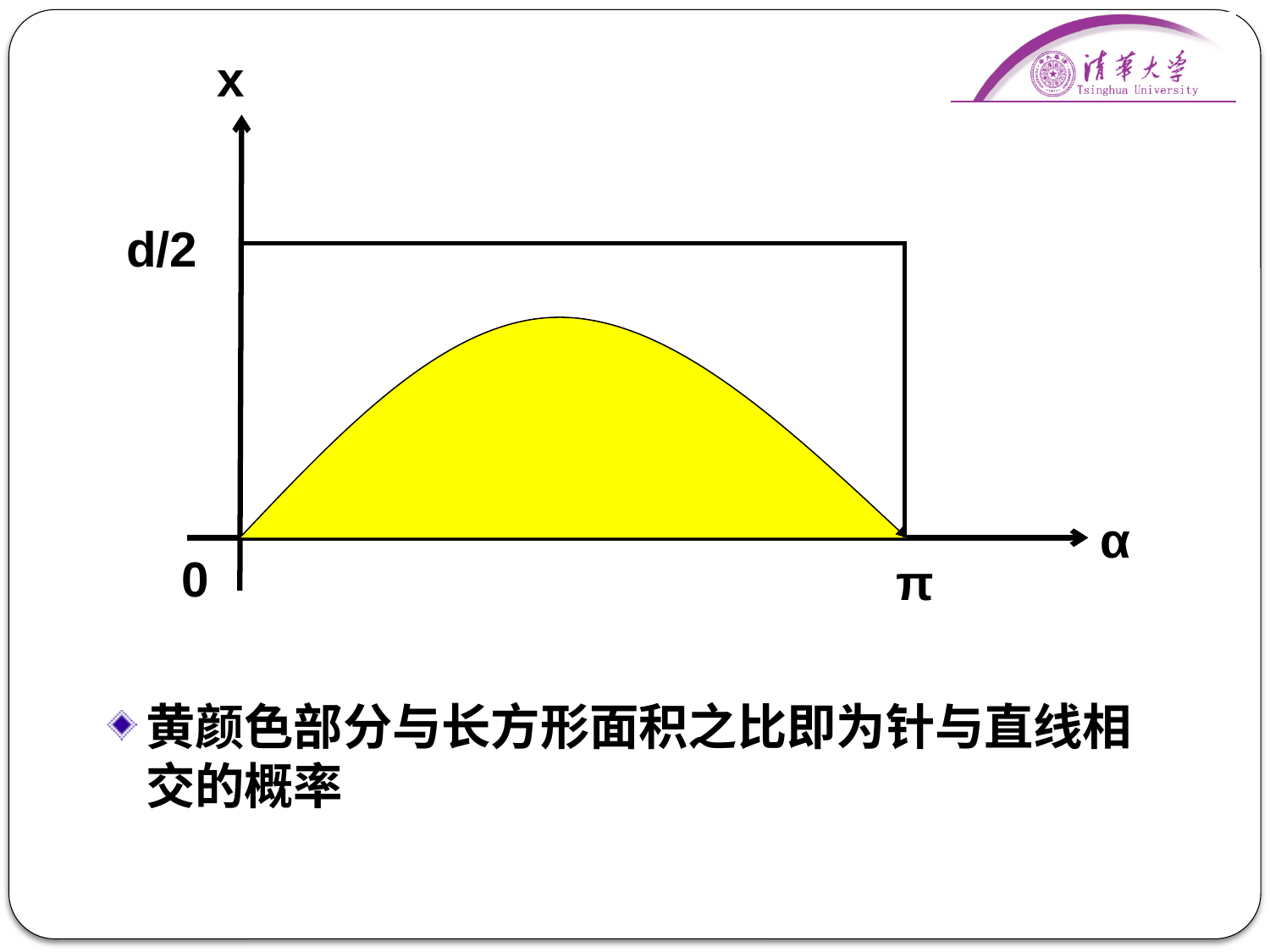

x
d/2

α
0
π
黄颜色部分与长方形面积之比即为针与直线相交的概率
14